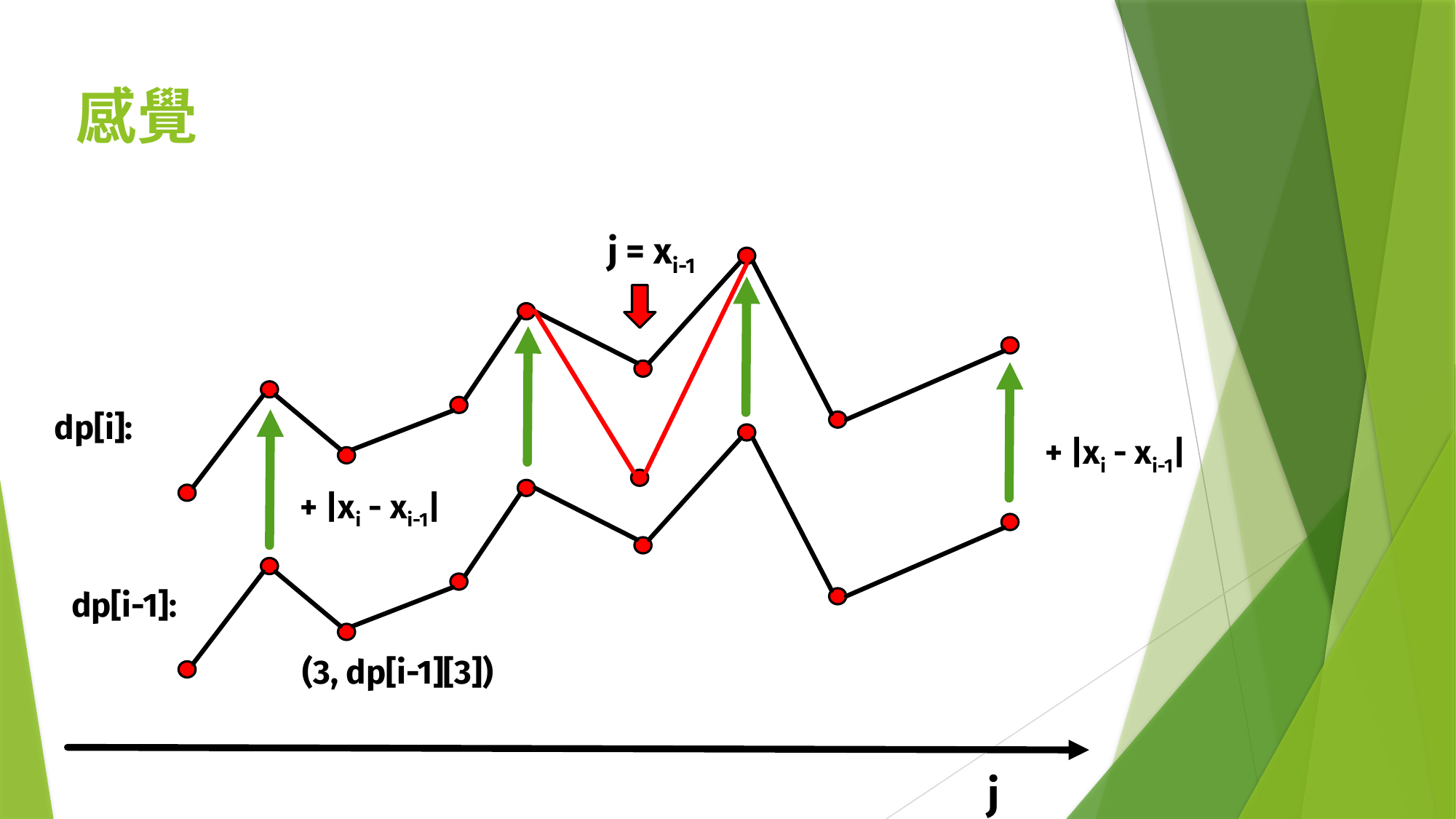

# 感覺
j = xi-1

dp[i]:

dp[i-1]:

(3, dp[i-1][3])

+ |xi - xi-1|

+ |xi - xi-1|
j